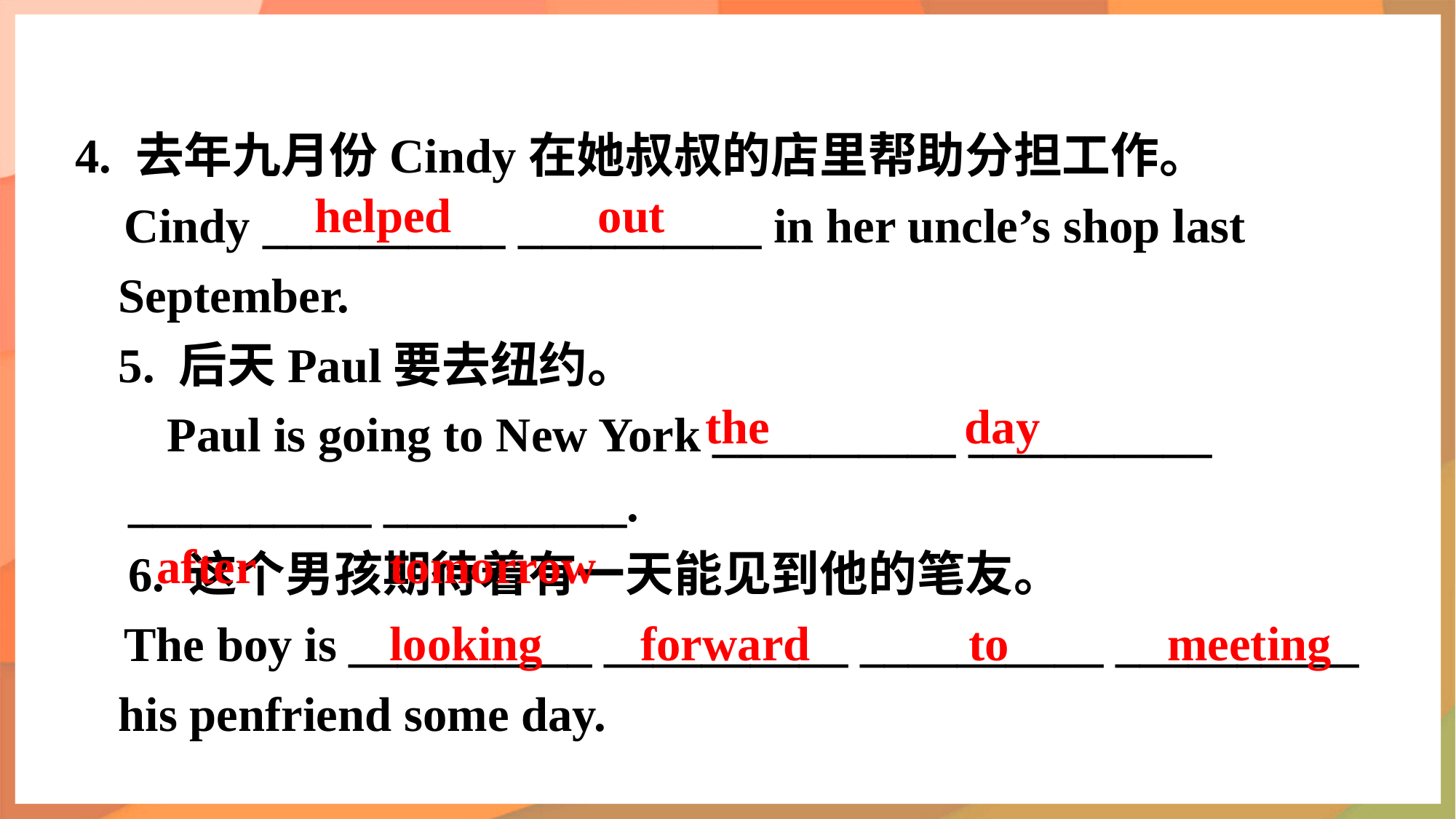

4. 去年九月份Cindy在她叔叔的店里帮助分担工作。
    Cindy __________ __________ in her uncle’s shop last
September.
5. 后天Paul要去纽约。
    Paul is going to New York __________ __________
__________ __________.
6. 这个男孩期待着有一天能见到他的笔友。
    The boy is __________ __________ __________ __________ his penfriend some day.
helped            out
                                             the                day
after           tomorrow
looking        forward             to             meeting